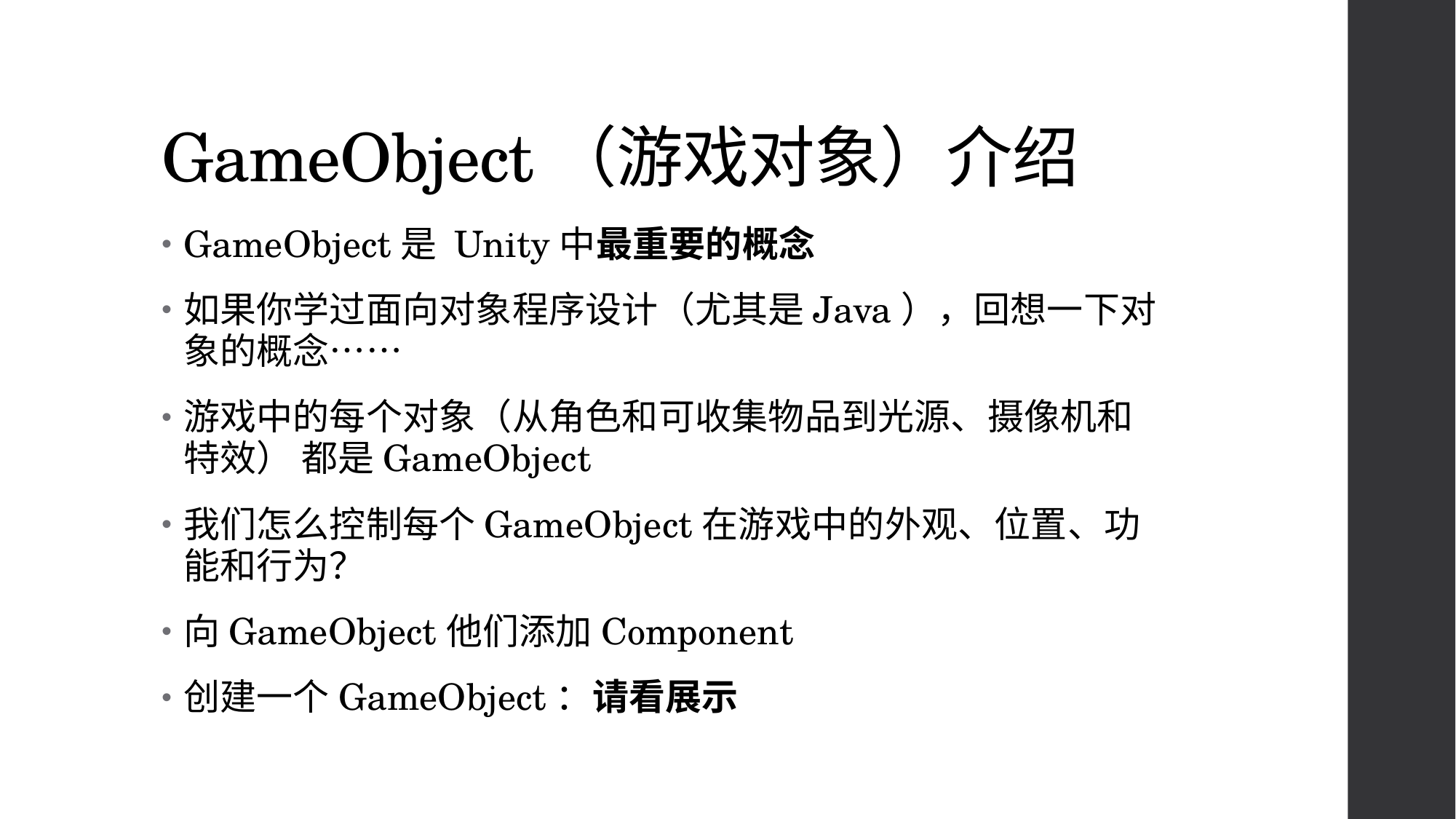

# GameObject（游戏对象）介绍
GameObject是 Unity中最重要的概念
如果你学过面向对象程序设计（尤其是Java），回想一下对象的概念……
游戏中的每个对象（从角色和可收集物品到光源、摄像机和特效） 都是GameObject
我们怎么控制每个GameObject在游戏中的外观、位置、功能和行为？
向GameObject他们添加Component
创建一个GameObject：请看展示